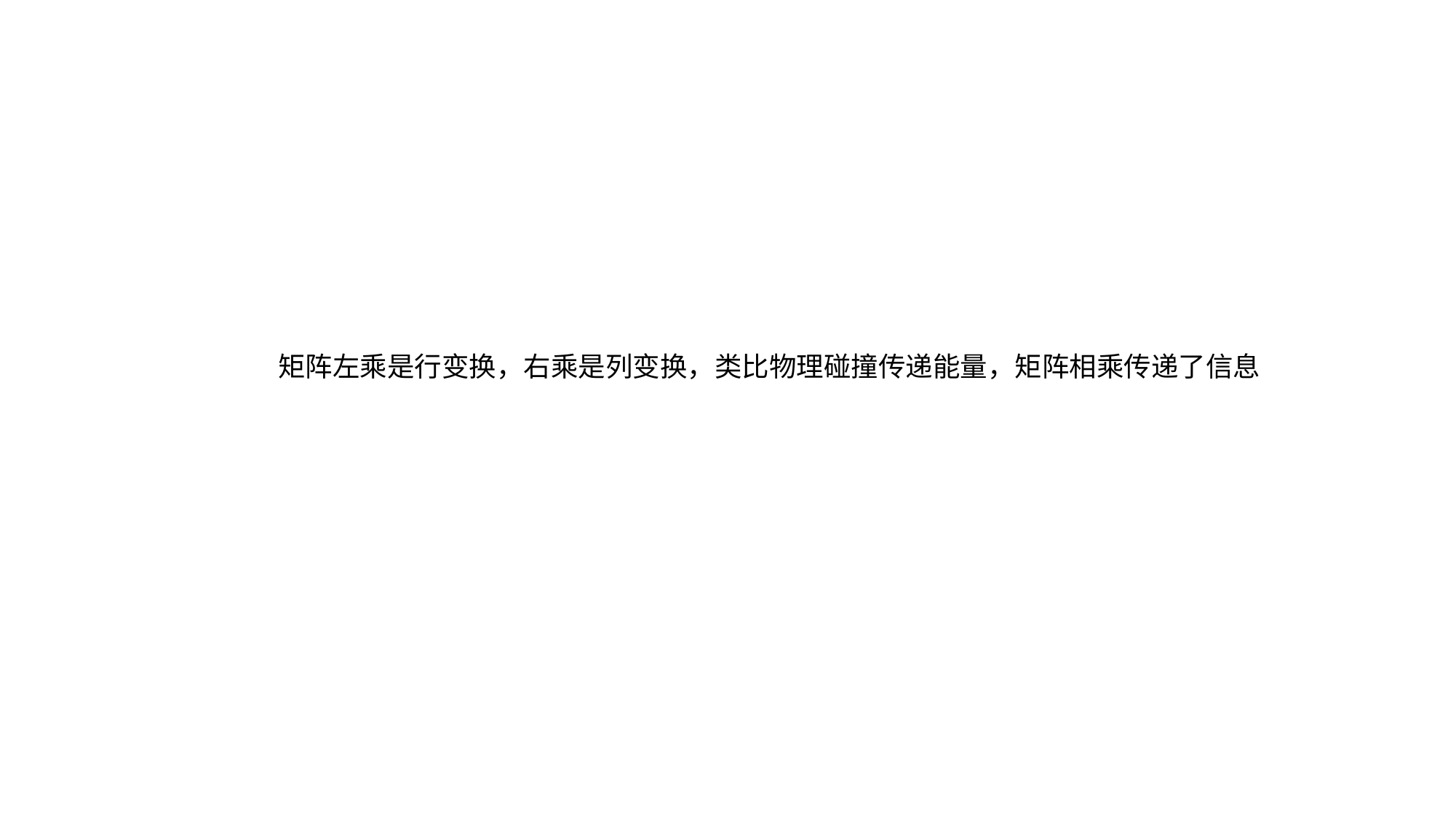

矩阵左乘是行变换，右乘是列变换，类比物理碰撞传递能量，矩阵相乘传递了信息